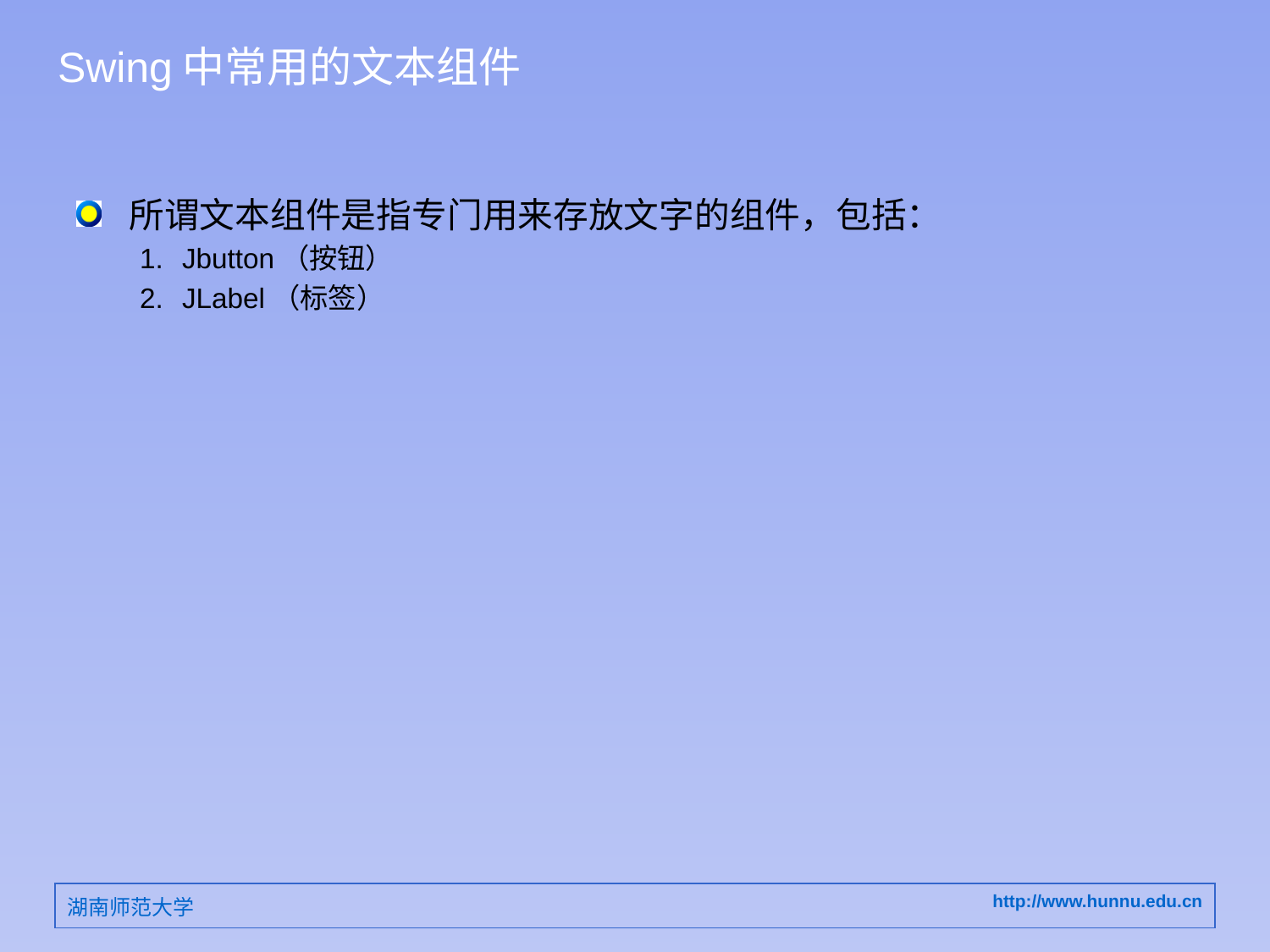

# Swing中常用的文本组件
所谓文本组件是指专门用来存放文字的组件，包括：
Jbutton（按钮）
JLabel（标签）